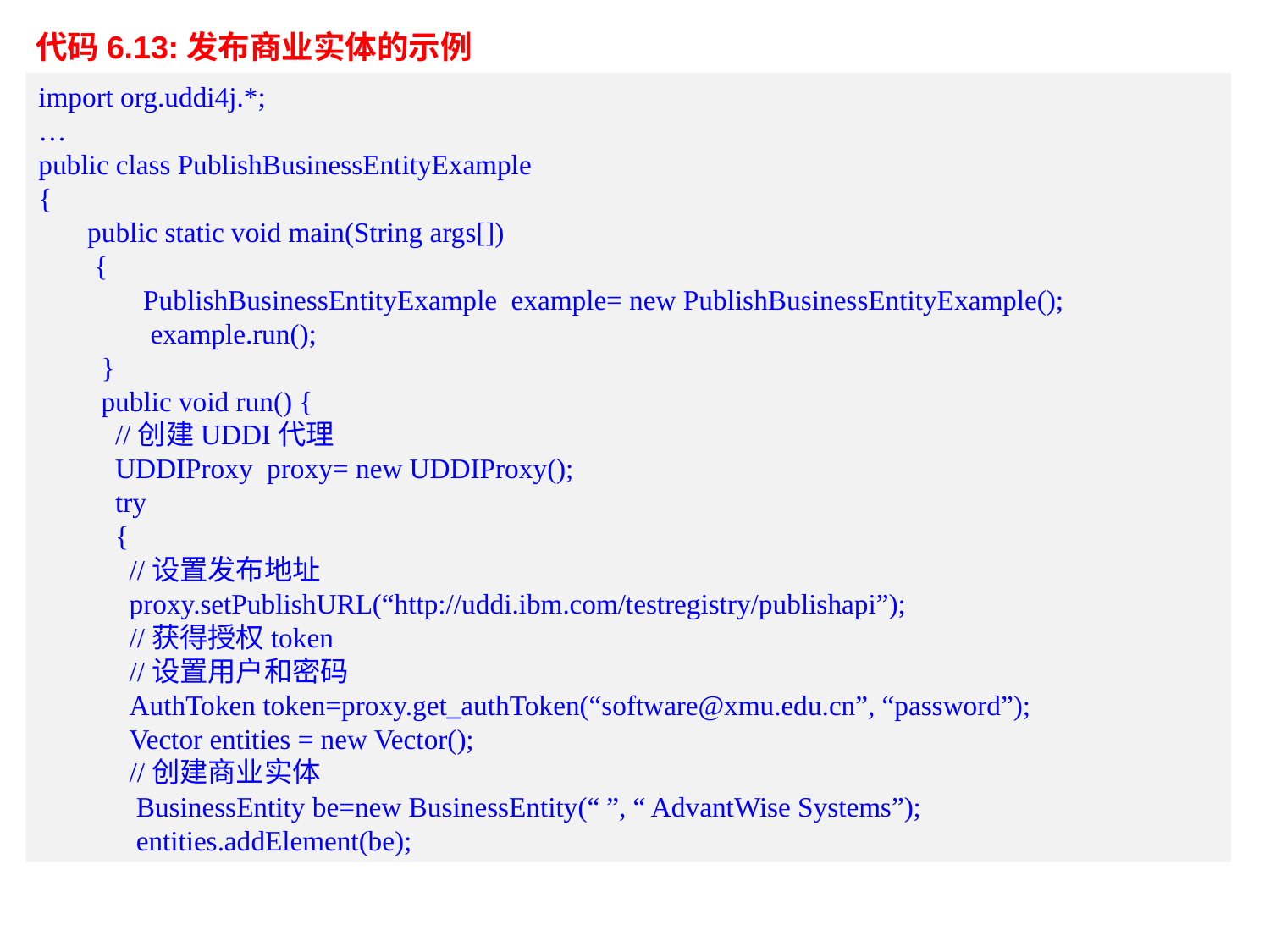

代码6.13:发布商业实体的示例
import org.uddi4j.*;
…
public class PublishBusinessEntityExample
{
       public static void main(String args[])
        {
               PublishBusinessEntityExample  example= new PublishBusinessEntityExample();
                example.run();
         }
         public void run() {
           //创建UDDI代理
           UDDIProxy  proxy= new UDDIProxy();
           try
           {
             //设置发布地址
             proxy.setPublishURL(“http://uddi.ibm.com/testregistry/publishapi”);
             //获得授权token
             //设置用户和密码
             AuthToken token=proxy.get_authToken(“software@xmu.edu.cn”, “password”);
             Vector entities = new Vector();
             //创建商业实体
              BusinessEntity be=new BusinessEntity(“ ”, “ AdvantWise Systems”);
              entities.addElement(be);